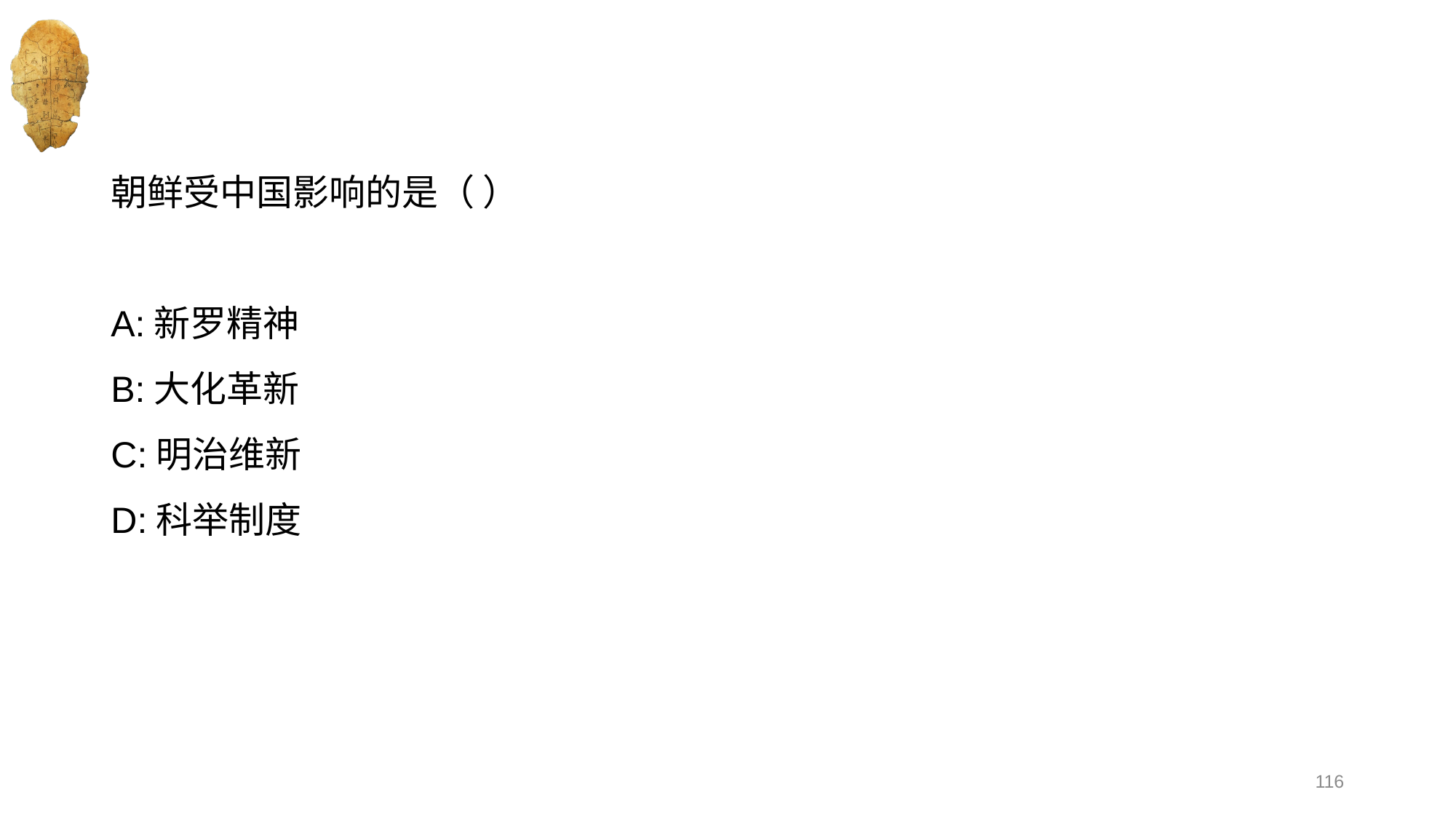

#
朝鲜受中国影响的是（ ）

A:新罗精神
B:大化革新
C:明治维新
D:科举制度

116